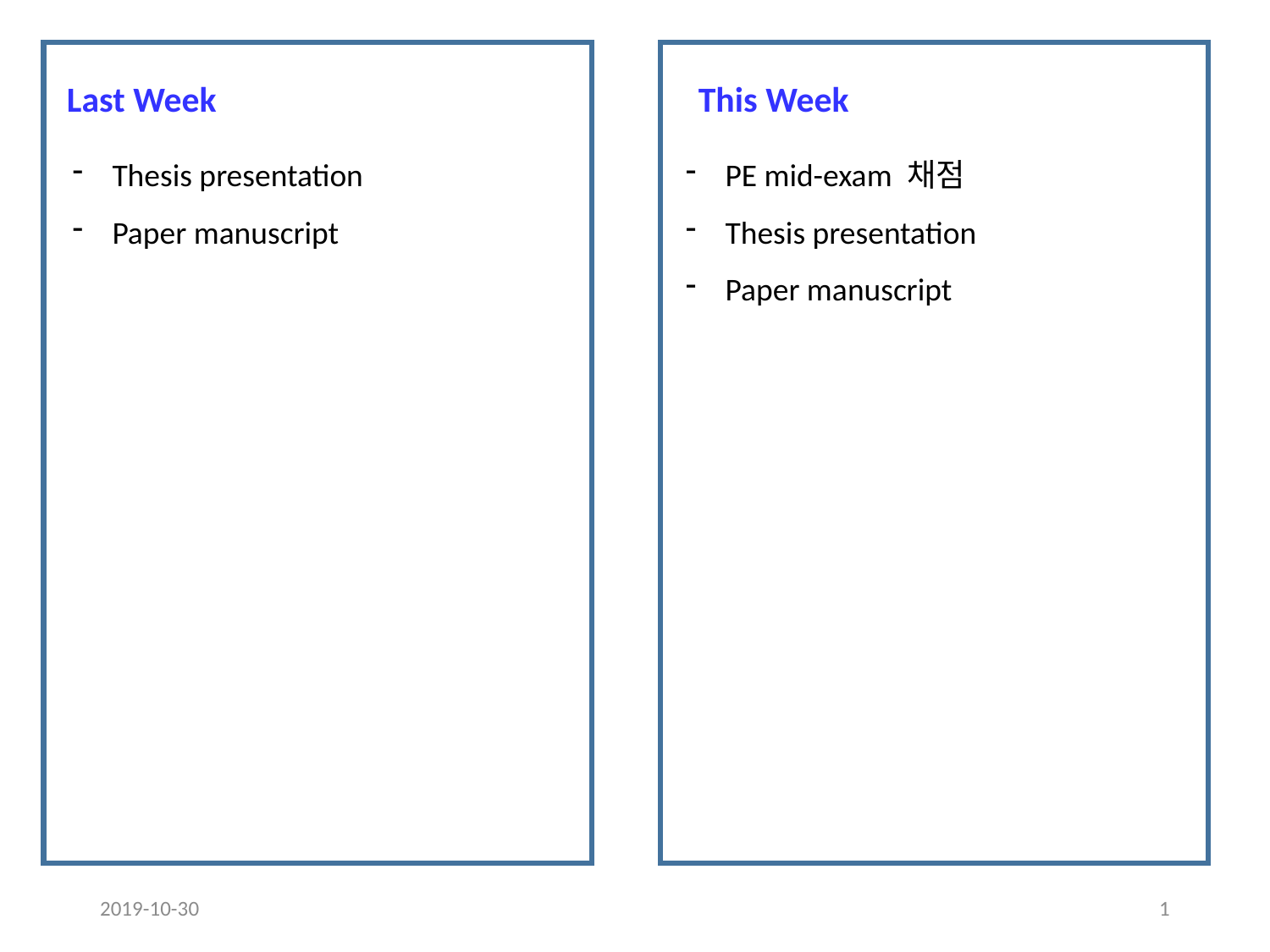

Last Week
This Week
Thesis presentation
Paper manuscript
PE mid-exam 채점
Thesis presentation
Paper manuscript
2019-10-30
1